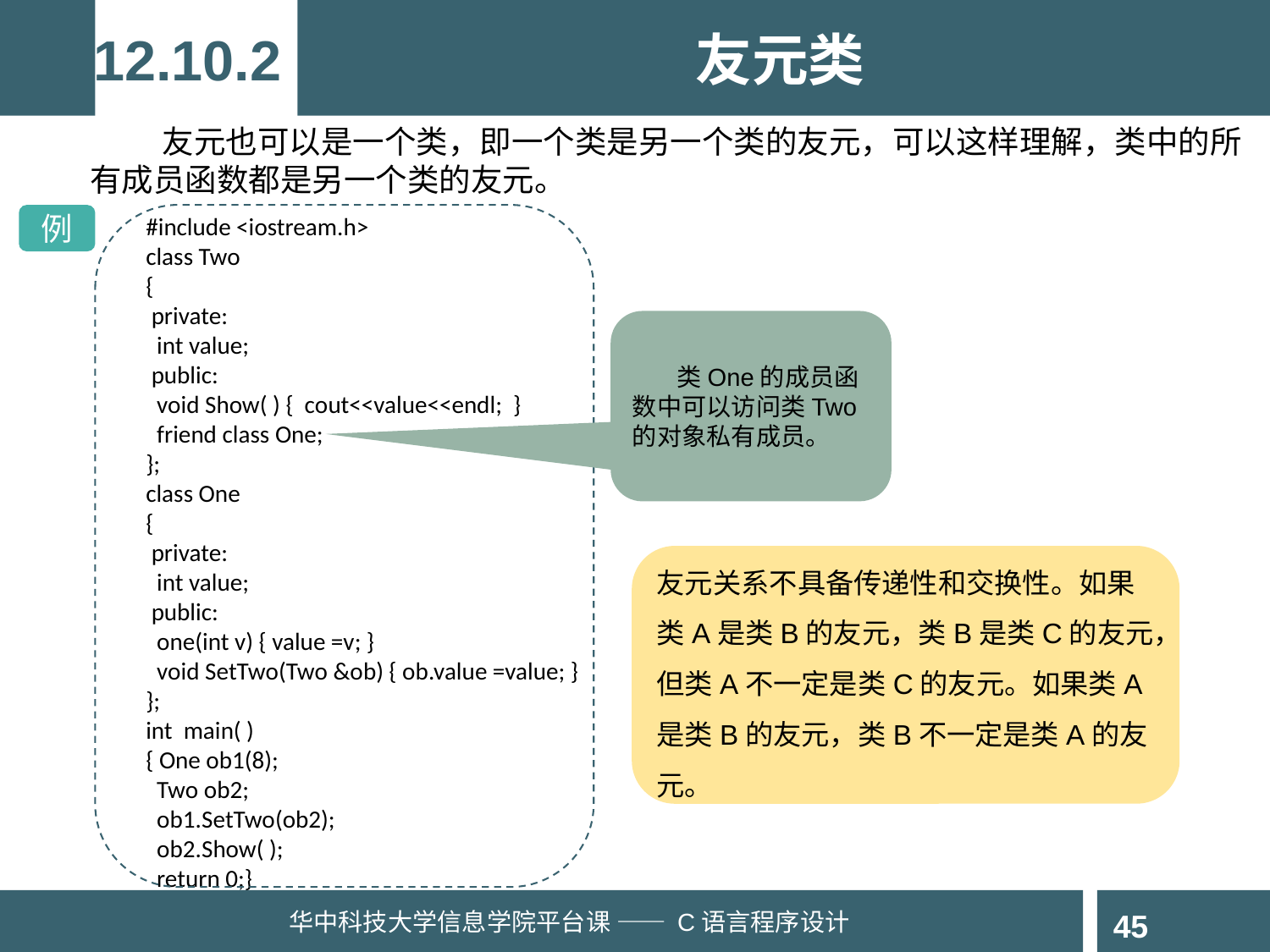

12.10.2
友元类
         友元也可以是一个类，即一个类是另一个类的友元，可以这样理解，类中的所有成员函数都是另一个类的友元。
例

#include <iostream.h>
class Two
{
 private:
  int value;
 public:
  void Show( ) {  cout<<value<<endl;  }
  friend class One;
};
class One
{
 private:
  int value;
 public:
  one(int v) { value =v; }
  void SetTwo(Two &ob) { ob.value =value; }
};
int  main( )
{ One ob1(8);
  Two ob2;
  ob1.SetTwo(ob2);
  ob2.Show( );
  return 0;}
       类One的成员函数中可以访问类Two的对象私有成员。
友元关系不具备传递性和交换性。如果类A是类B的友元，类B是类C的友元，但类A不一定是类C的友元。如果类A是类B的友元，类B不一定是类A的友元。